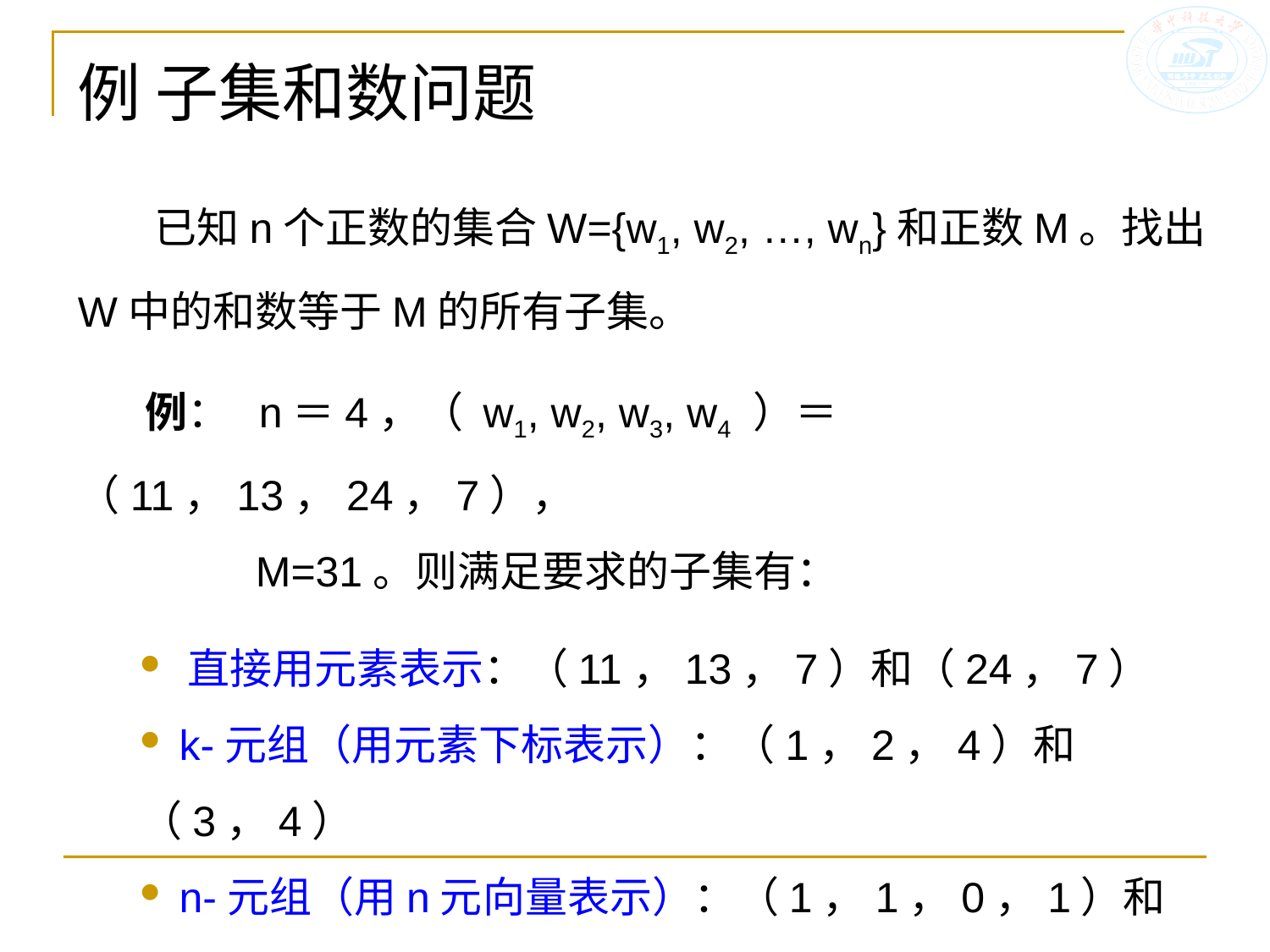

# 例 子集和数问题
       已知n个正数的集合W={w1, w2, …, wn}和正数M。找出W中的和数等于M的所有子集。
      例：  n＝4，（ w1, w2, w3, w4 ）＝（11，13，24，7），
               M=31。则满足要求的子集有：
 直接用元素表示：（11，13，7）和（24，7）
 k-元组（用元素下标表示）：（1，2，4）和（3，4）
 n-元组（用n元向量表示）：（1，1，0，1）和
                                                  （0，0，1，1）